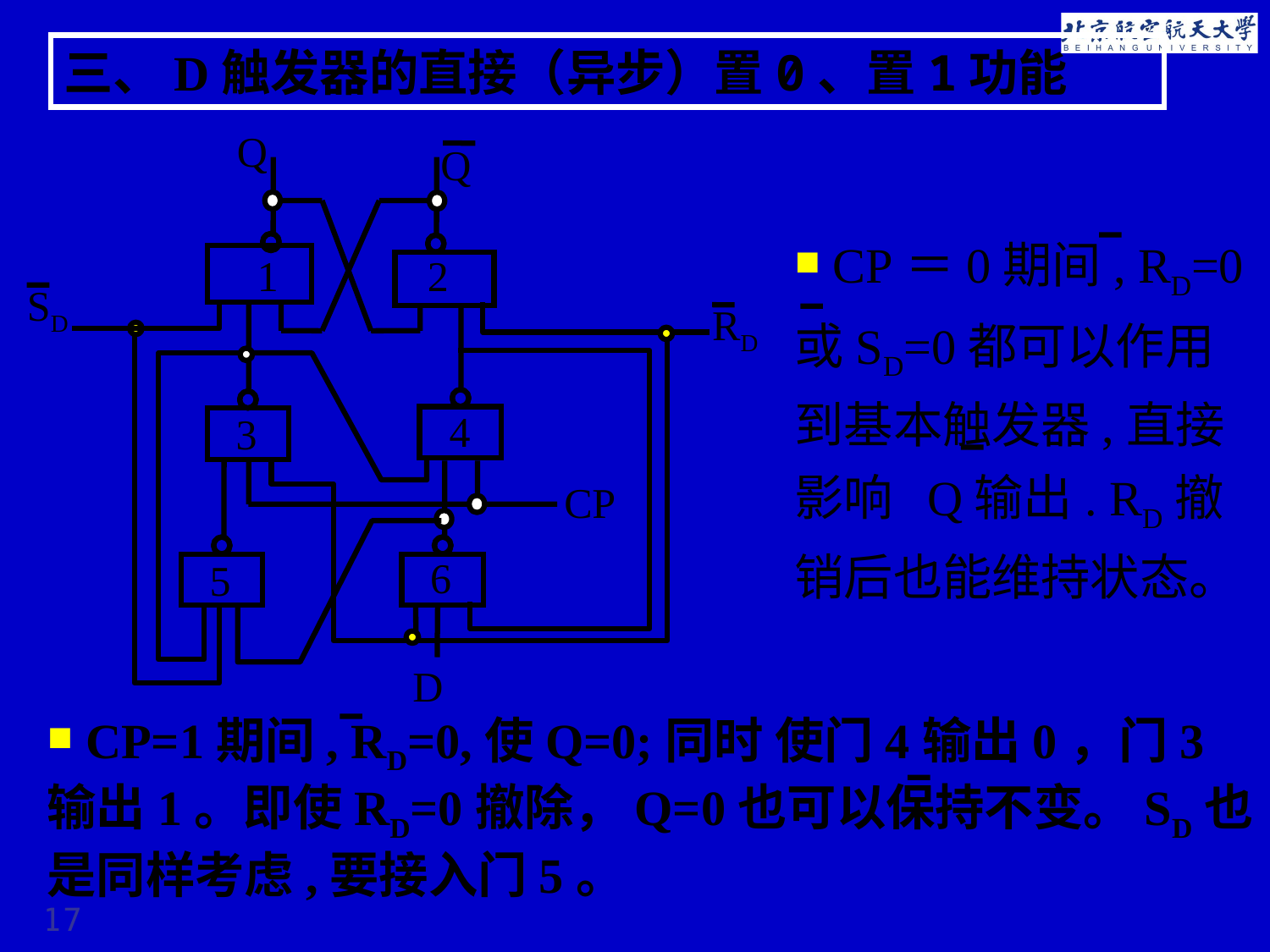

三、D触发器的直接（异步）置0、置1功能
Q
Q

CP

D
1
2
4
3
6
5

 CP＝0期间, RD=0或SD=0都可以作用到基本触发器,直接影响  Q输出. RD撤销后也能维持状态。

SD

RD

 CP=1期间, RD=0,使Q=0;同时 使门4输出0，门3输出1。即使RD=0撤除，Q=0也可以保持不变。SD也是同样考虑,要接入门5。

17